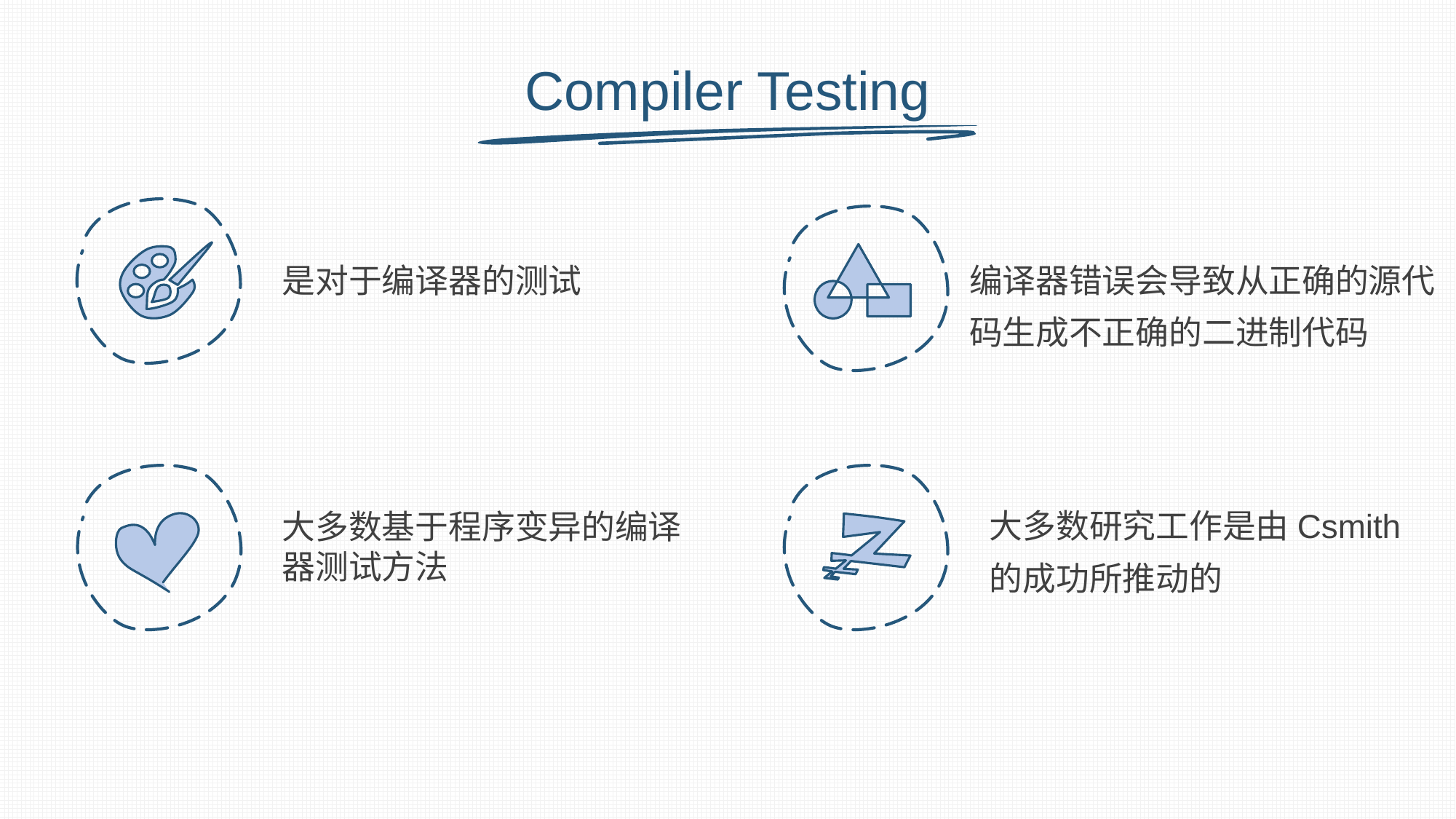

# Compiler Testing

是对于编译器的测试
编译器错误会导致从正确的源代码生成不正确的二进制代码

大多数研究工作是由Csmith的成功所推动的
大多数基于程序变异的编译器测试方法